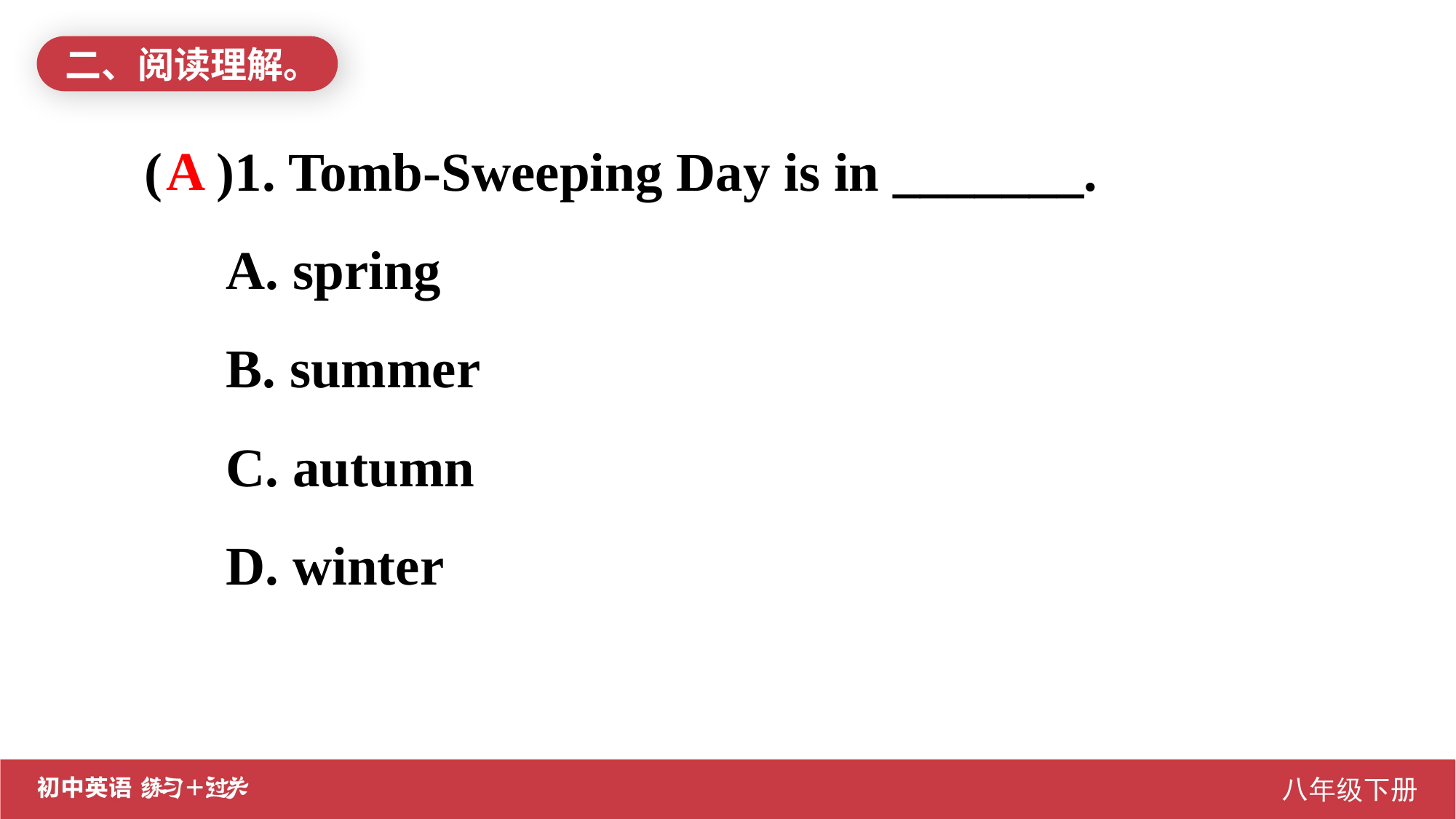

二、阅读理解。
(    )1. Tomb-Sweeping Day is in _______.
      A. spring
      B. summer
      C. autumn
      D. winter
A